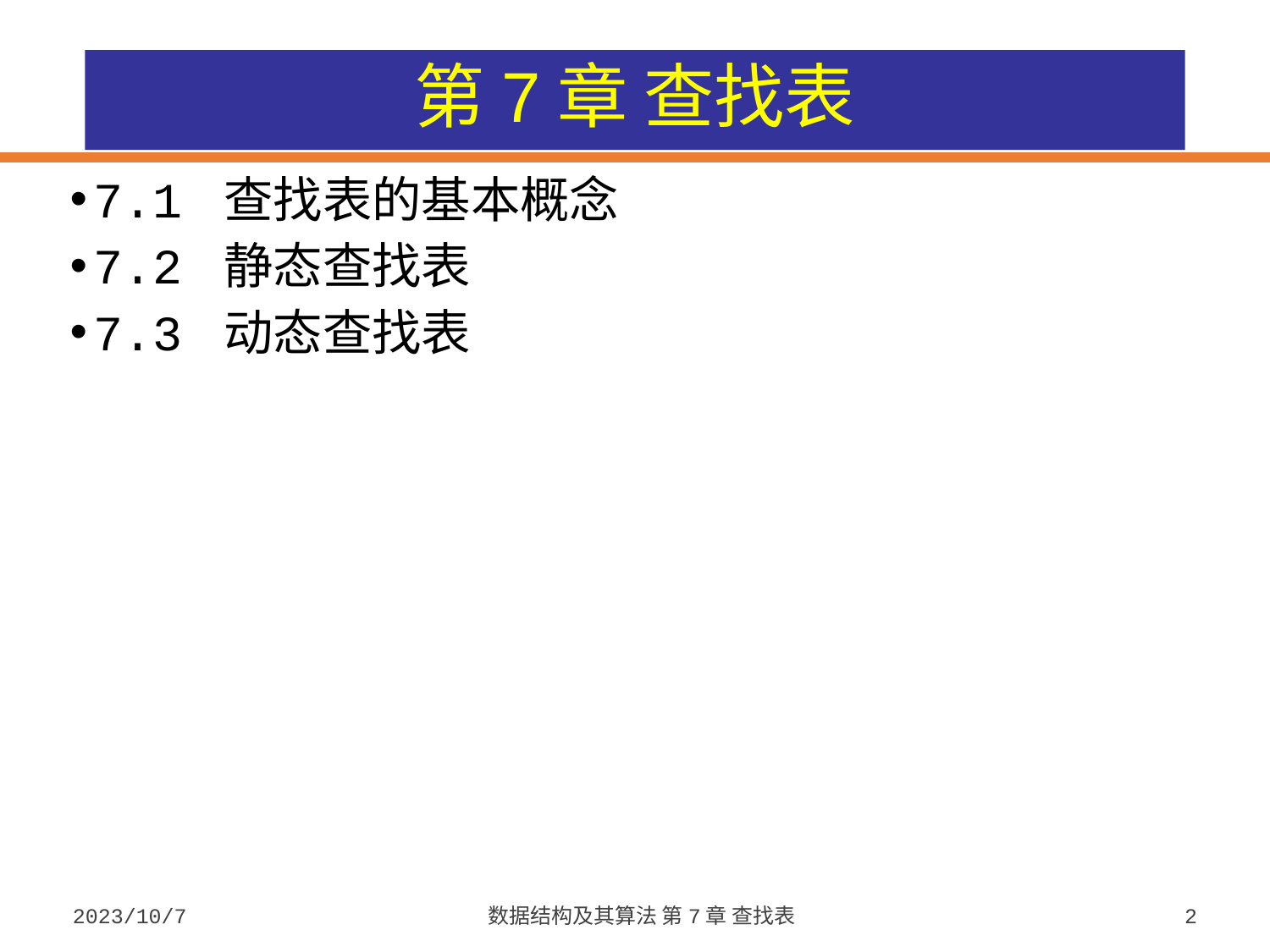

# 第7章 查找表
7.1 查找表的基本概念
7.2 静态查找表
7.3 动态查找表
2023/10/7
数据结构及其算法 第7章 查找表
2